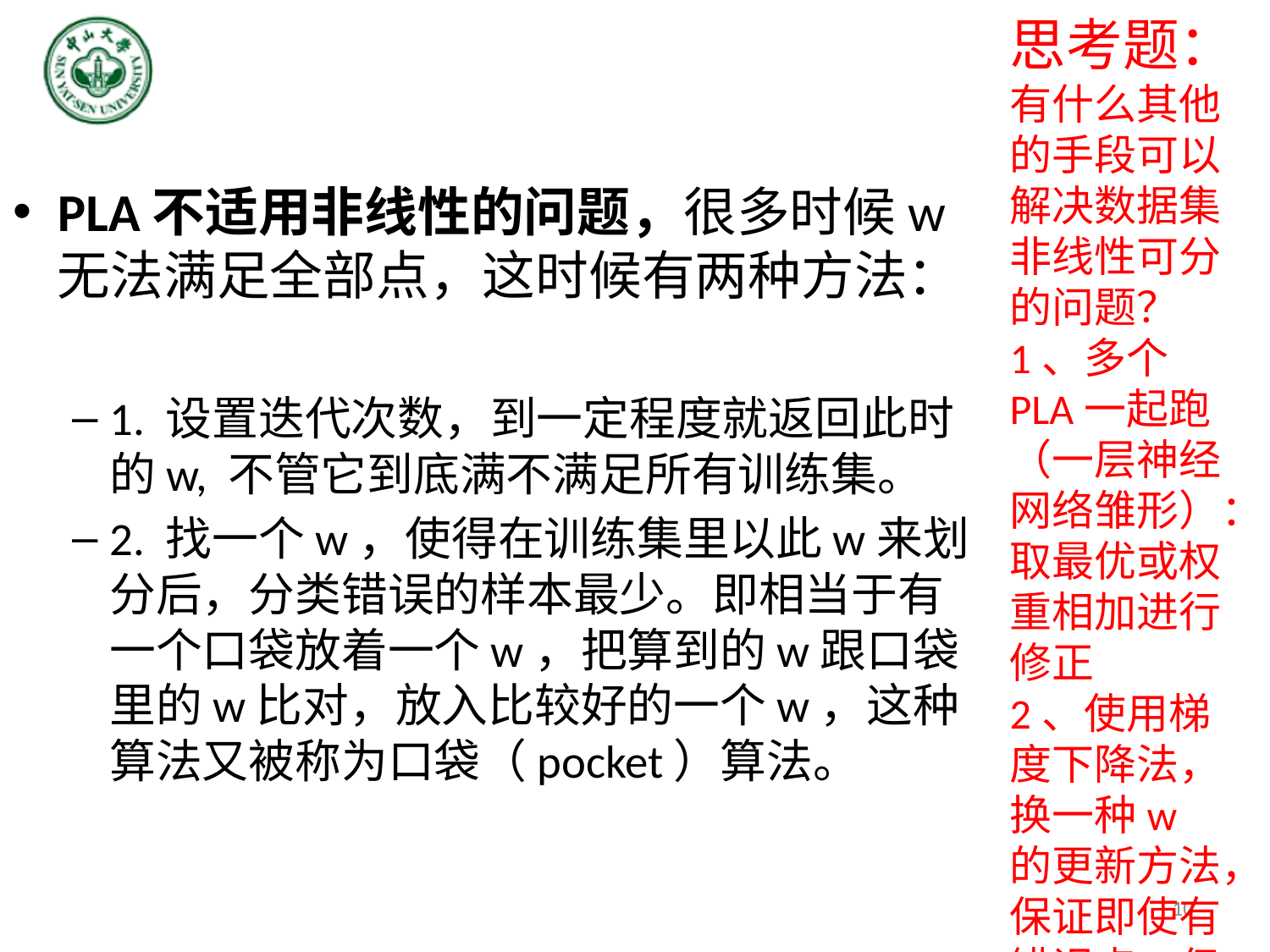

思考题：有什么其他的手段可以解决数据集非线性可分的问题？
1、多个PLA一起跑（一层神经网络雏形）：取最优或权重相加进行修正
2、使用梯度下降法，换一种w的更新方法，保证即使有错误点，但错误点对其影响最小，（逻辑回归）
3、数据集转化为高维
4、知识向量机，拟定一个容忍点，支持错误集
PLA不适用非线性的问题，很多时候w无法满足全部点，这时候有两种方法：

1. 设置迭代次数，到一定程度就返回此时的w, 不管它到底满不满足所有训练集。
2. 找一个w，使得在训练集里以此w来划分后，分类错误的样本最少。即相当于有一个口袋放着一个w，把算到的w跟口袋里的w比对，放入比较好的一个w，这种算法又被称为口袋（pocket）算法。
10